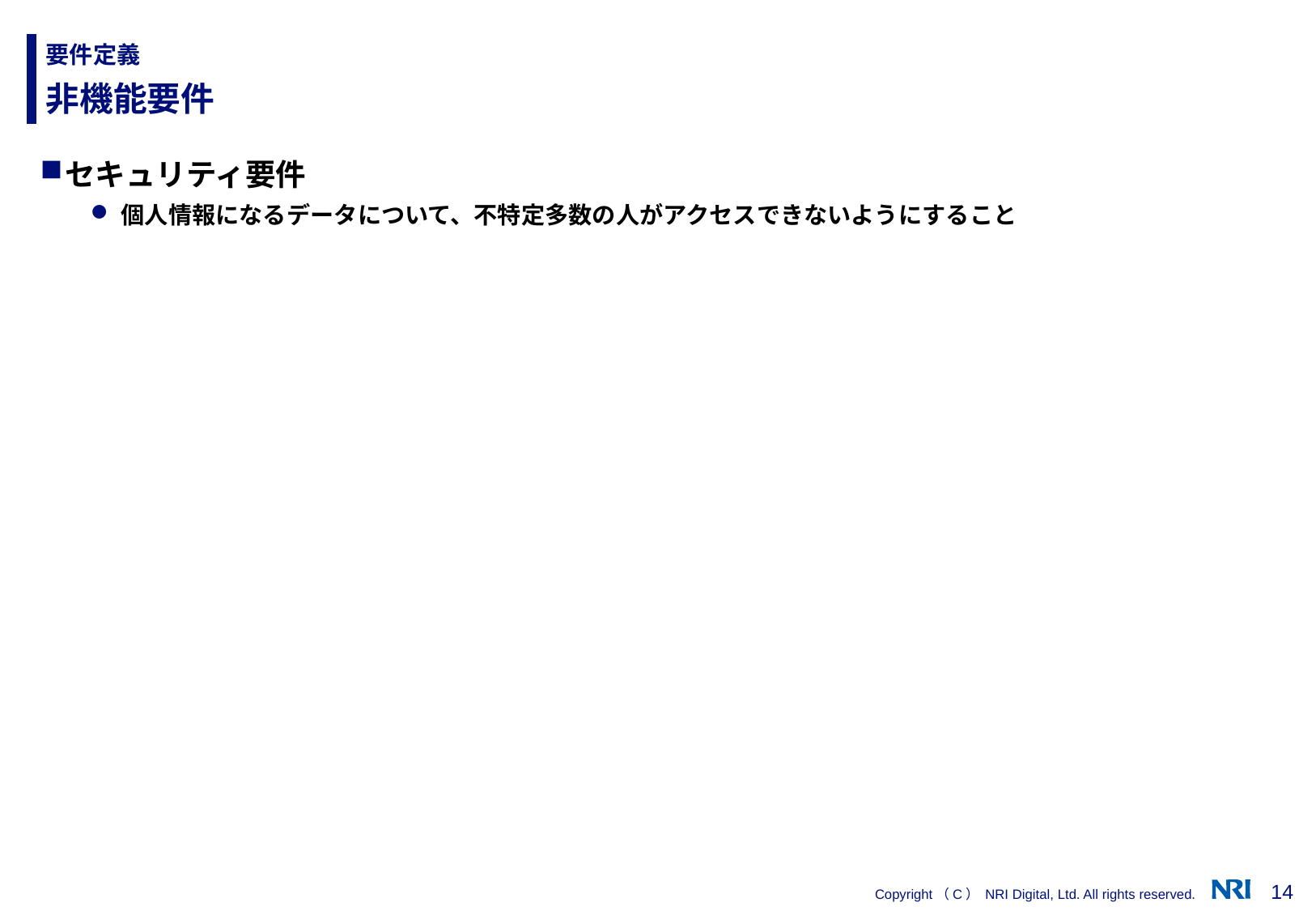

# 要件定義
非機能要件
セキュリティ要件
個人情報になるデータについて、不特定多数の人がアクセスできないようにすること